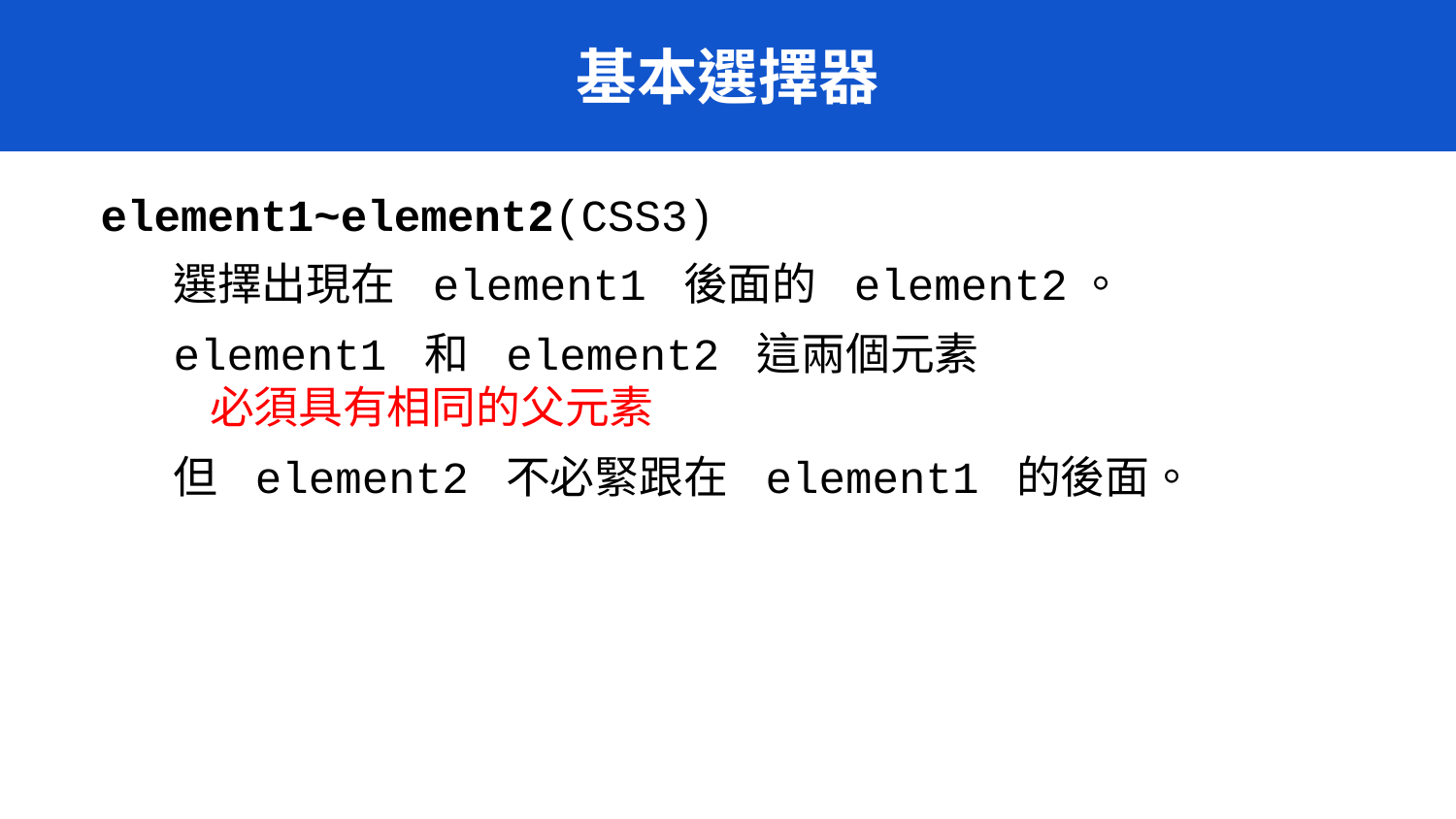

# 基本選擇器
element1~element2(CSS3)
選擇出現在 element1 後面的 element2。
element1 和 element2 這兩個元素
必須具有相同的父元素
但 element2 不必緊跟在 element1 的後面。